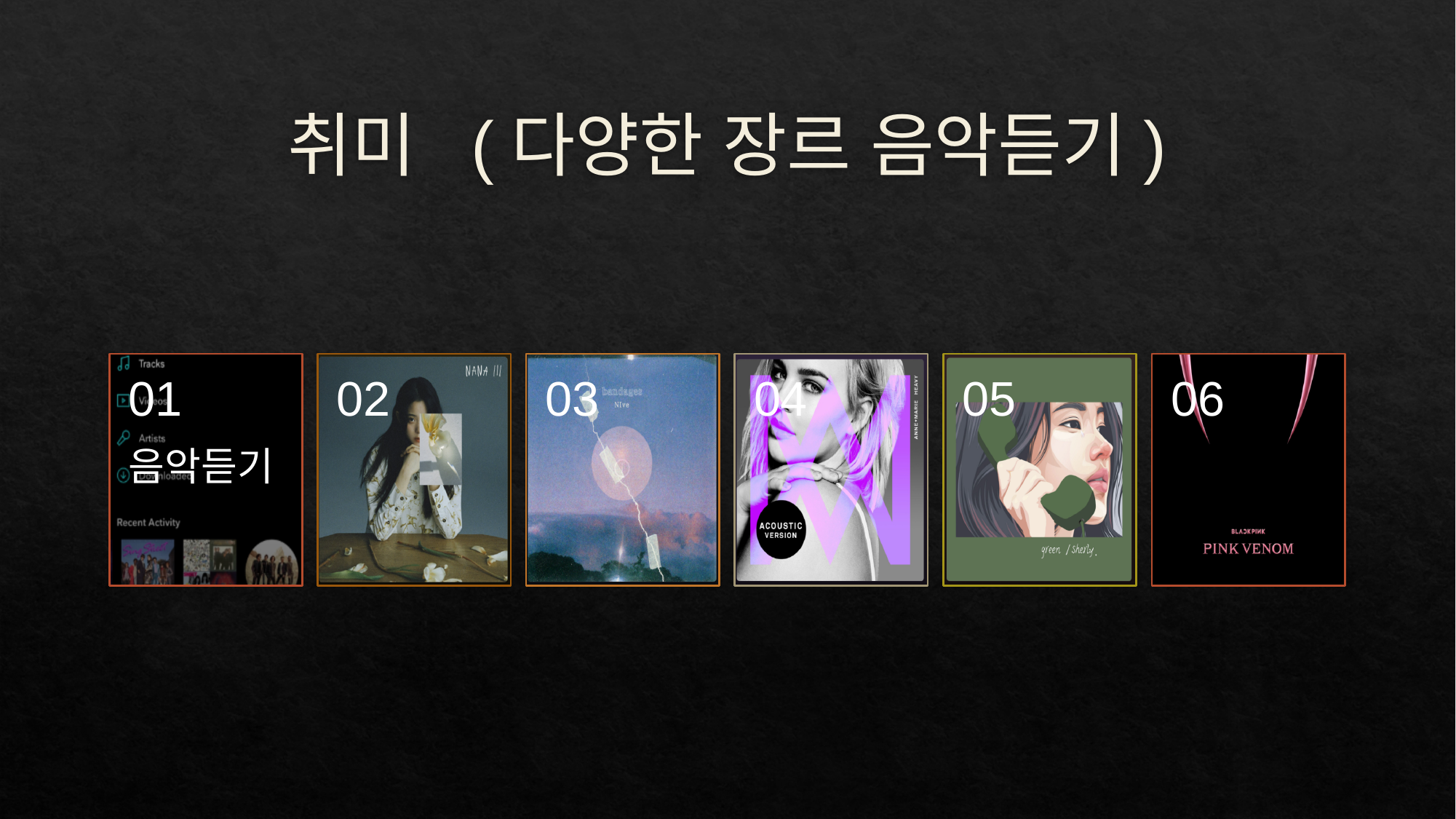

# 취미  (다양한 장르 음악듣기)
음악듣기
01

02

03

04

05

06